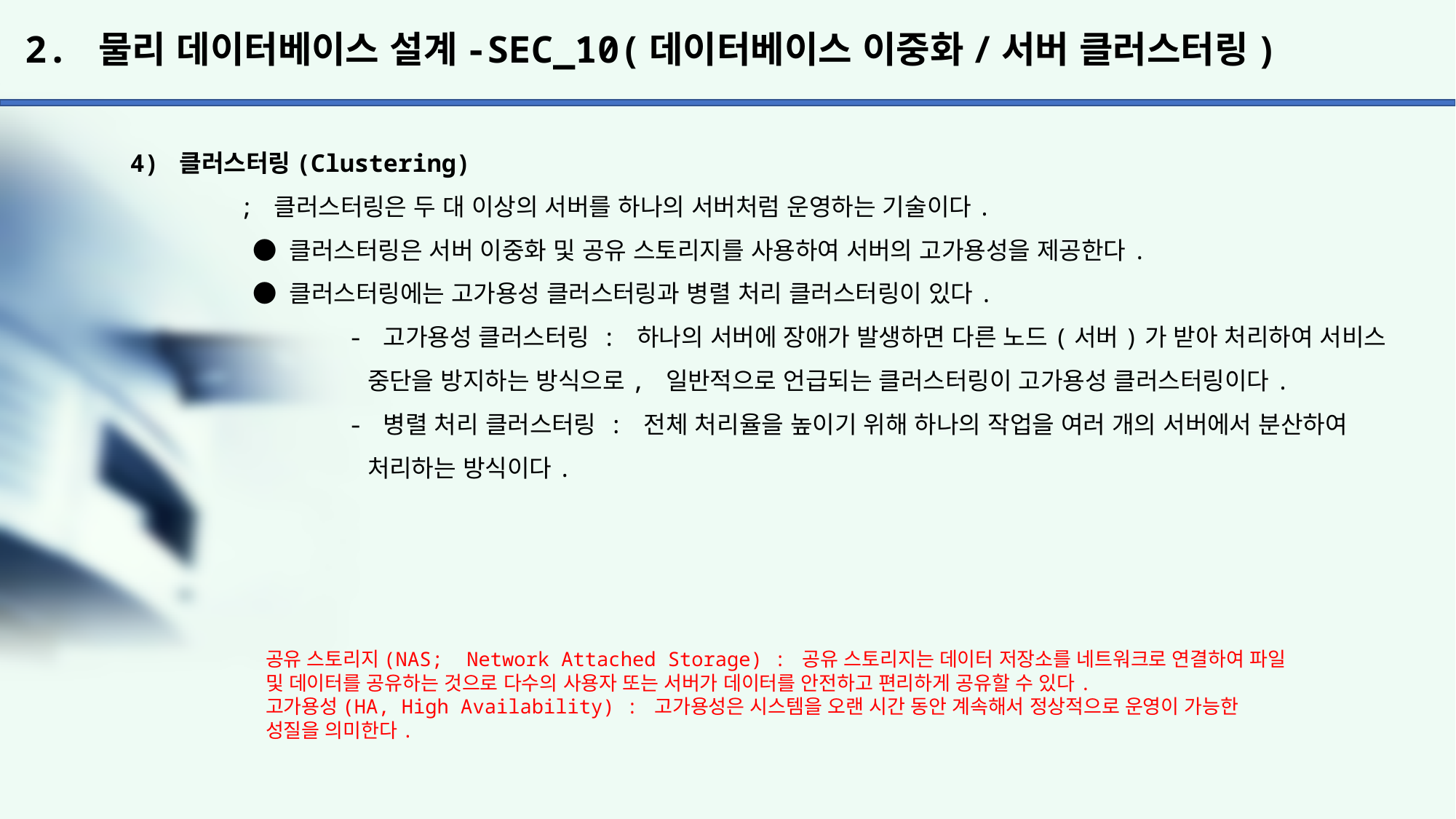

# 2. 물리 데이터베이스 설계-SEC_10(데이터베이스 이중화/서버 클러스터링)
4) 클러스터링(Clustering)
	; 클러스터링은 두 대 이상의 서버를 하나의 서버처럼 운영하는 기술이다.
	  ● 클러스터링은 서버 이중화 및 공유 스토리지를 사용하여 서버의 고가용성을 제공한다.
	  ● 클러스터링에는 고가용성 클러스터링과 병렬 처리 클러스터링이 있다.
		- 고가용성 클러스터링 : 하나의 서버에 장애가 발생하면 다른 노드(서버)가 받아 처리하여 서비스
		  중단을 방지하는 방식으로, 일반적으로 언급되는 클러스터링이 고가용성 클러스터링이다.
		- 병렬 처리 클러스터링 : 전체 처리율을 높이기 위해 하나의 작업을 여러 개의 서버에서 분산하여
		  처리하는 방식이다.
공유 스토리지(NAS;  Network Attached Storage) : 공유 스토리지는 데이터 저장소를 네트워크로 연결하여 파일
및 데이터를 공유하는 것으로 다수의 사용자 또는 서버가 데이터를 안전하고 편리하게 공유할 수 있다.
고가용성(HA, High Availability) : 고가용성은 시스템을 오랜 시간 동안 계속해서 정상적으로 운영이 가능한 성질을 의미한다.